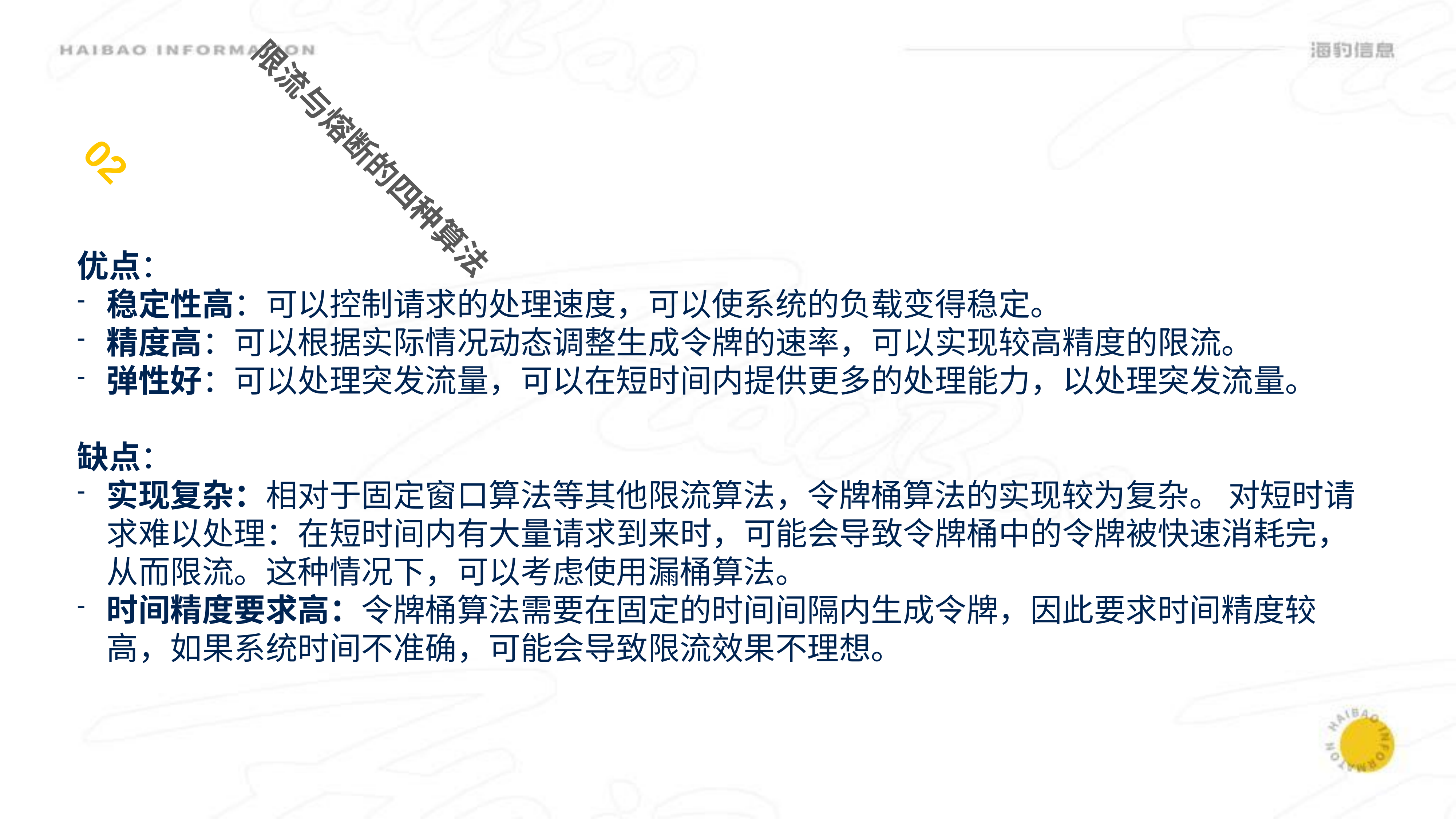

限流与熔断的四种算法
02
优点：
稳定性高：可以控制请求的处理速度，可以使系统的负载变得稳定。
精度高：可以根据实际情况动态调整生成令牌的速率，可以实现较高精度的限流。
弹性好：可以处理突发流量，可以在短时间内提供更多的处理能力，以处理突发流量。

缺点：
实现复杂：相对于固定窗口算法等其他限流算法，令牌桶算法的实现较为复杂。 对短时请求难以处理：在短时间内有大量请求到来时，可能会导致令牌桶中的令牌被快速消耗完，从而限流。这种情况下，可以考虑使用漏桶算法。
时间精度要求高：令牌桶算法需要在固定的时间间隔内生成令牌，因此要求时间精度较高，如果系统时间不准确，可能会导致限流效果不理想。